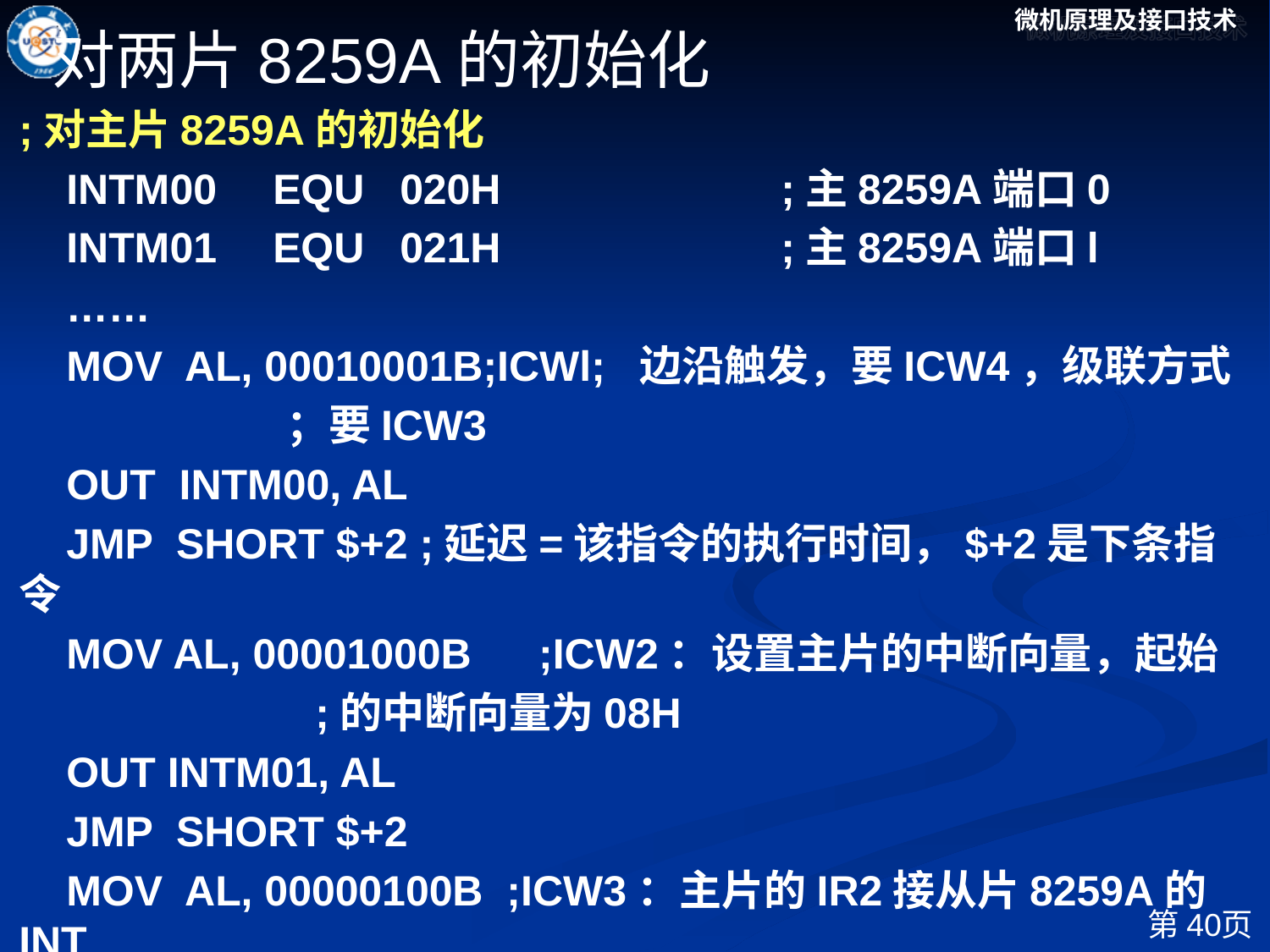

对两片8259A的初始化
;对主片8259A的初始化
    INTM00	EQU  	020H       		;主8259A端口0
    INTM01	EQU   021H       		;主8259A端口l
    ……
    MOV  AL, 00010001B;ICWl;  边沿触发，要ICW4，级联方式
                           ；要ICW3
    OUT  INTM00, AL
    JMP  SHORT $+2 ;延迟=该指令的执行时间，$+2是下条指令
    MOV AL, 00001000B	 ;ICW2：设置主片的中断向量，起始
                         ;的中断向量为08H
    OUT INTM01, AL
    JMP  SHORT $+2
    MOV  AL, 00000100B  ;ICW3：主片的IR2接从片8259A的INT